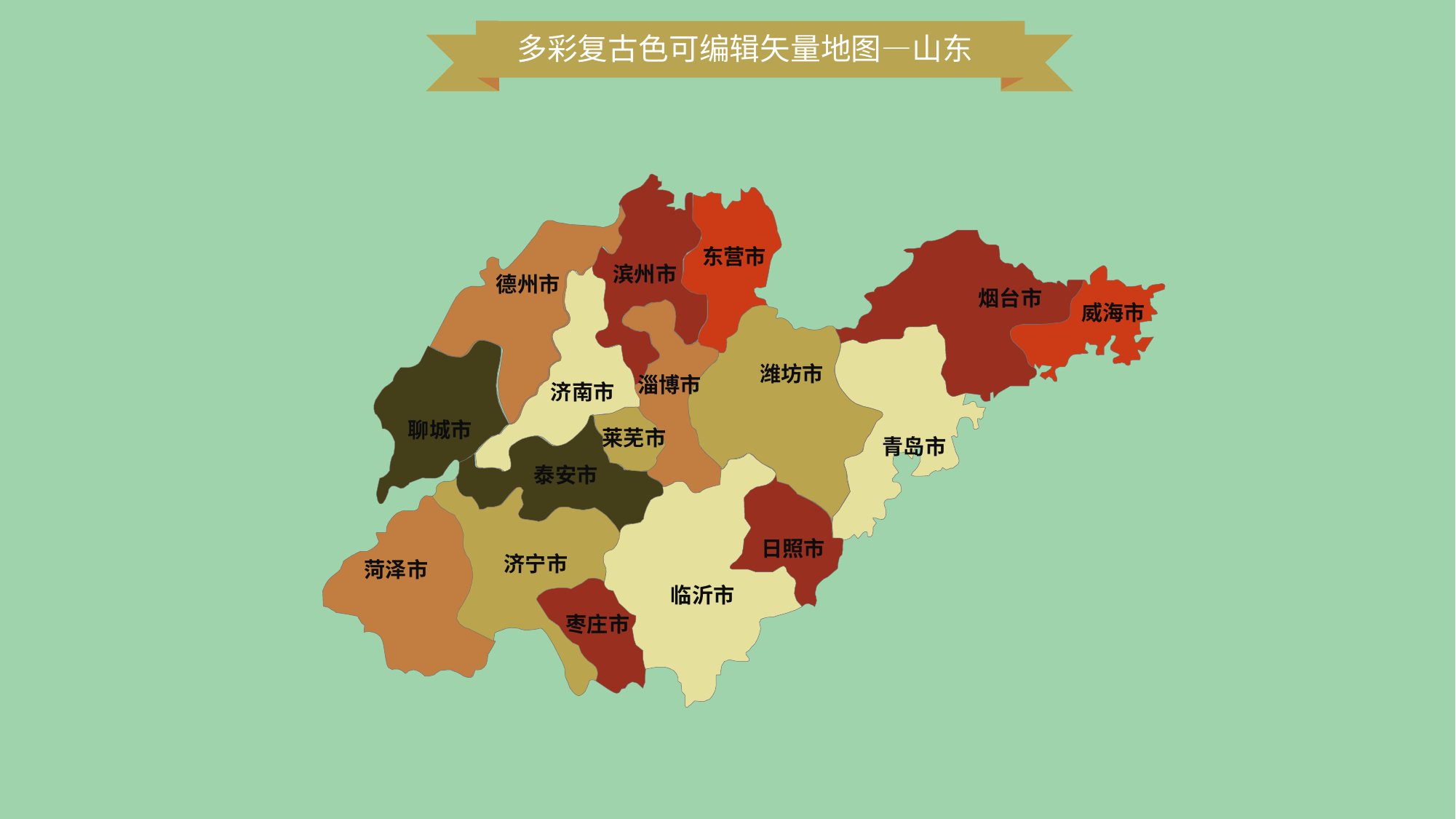

多彩复古色可编辑矢量地图—山东

东营市
滨州市
德州市

烟台市
威海市
潍坊市
淄博市
济南市
聊城市
莱芜市
青岛市
泰安市
日照市
济宁市
菏泽市
临沂市
枣庄市